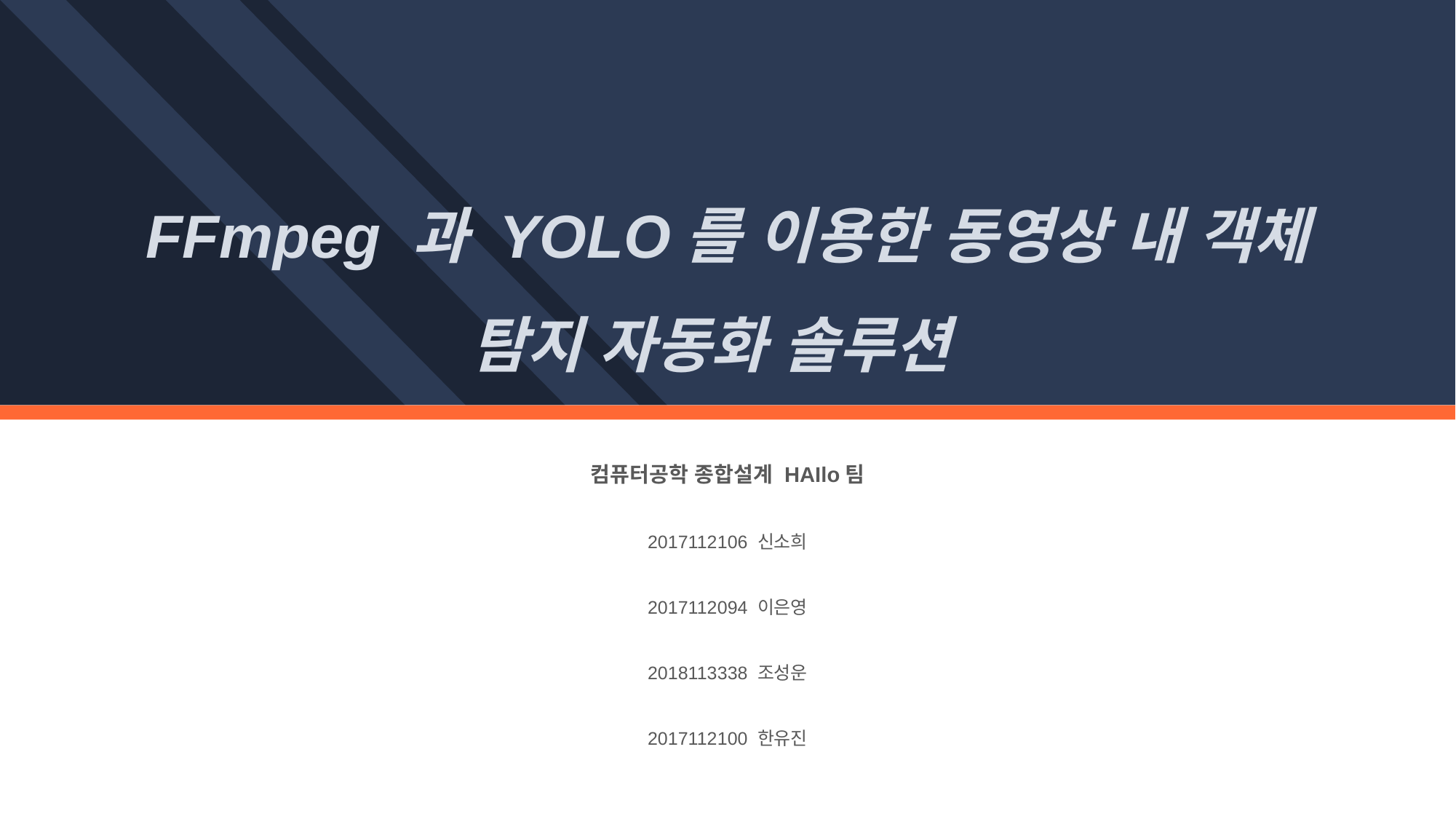

FFmpeg 과 YOLO를 이용한 동영상 내 객체 탐지 자동화 솔루션

컴퓨터공학 종합설계 HAIlo팀
2017112106 신소희
2017112094 이은영
2018113338 조성운
2017112100 한유진